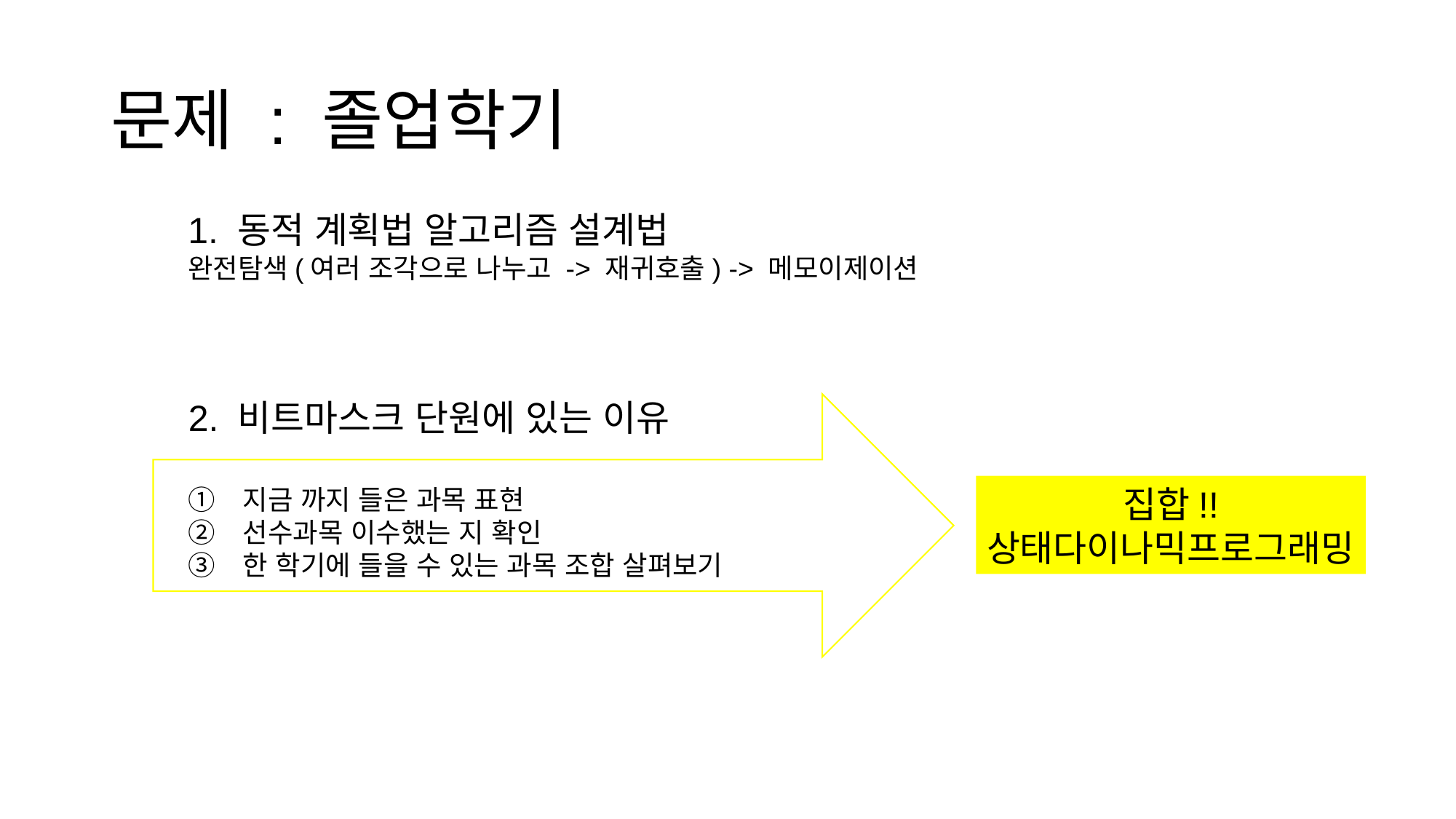

# 문제 : 졸업학기
1. 동적 계획법 알고리즘 설계법
완전탐색(여러 조각으로 나누고 -> 재귀호출) -> 메모이제이션
2. 비트마스크 단원에 있는 이유

지금 까지 들은 과목 표현
선수과목 이수했는 지 확인
한 학기에 들을 수 있는 과목 조합 살펴보기

집합!!
상태다이나믹프로그래밍